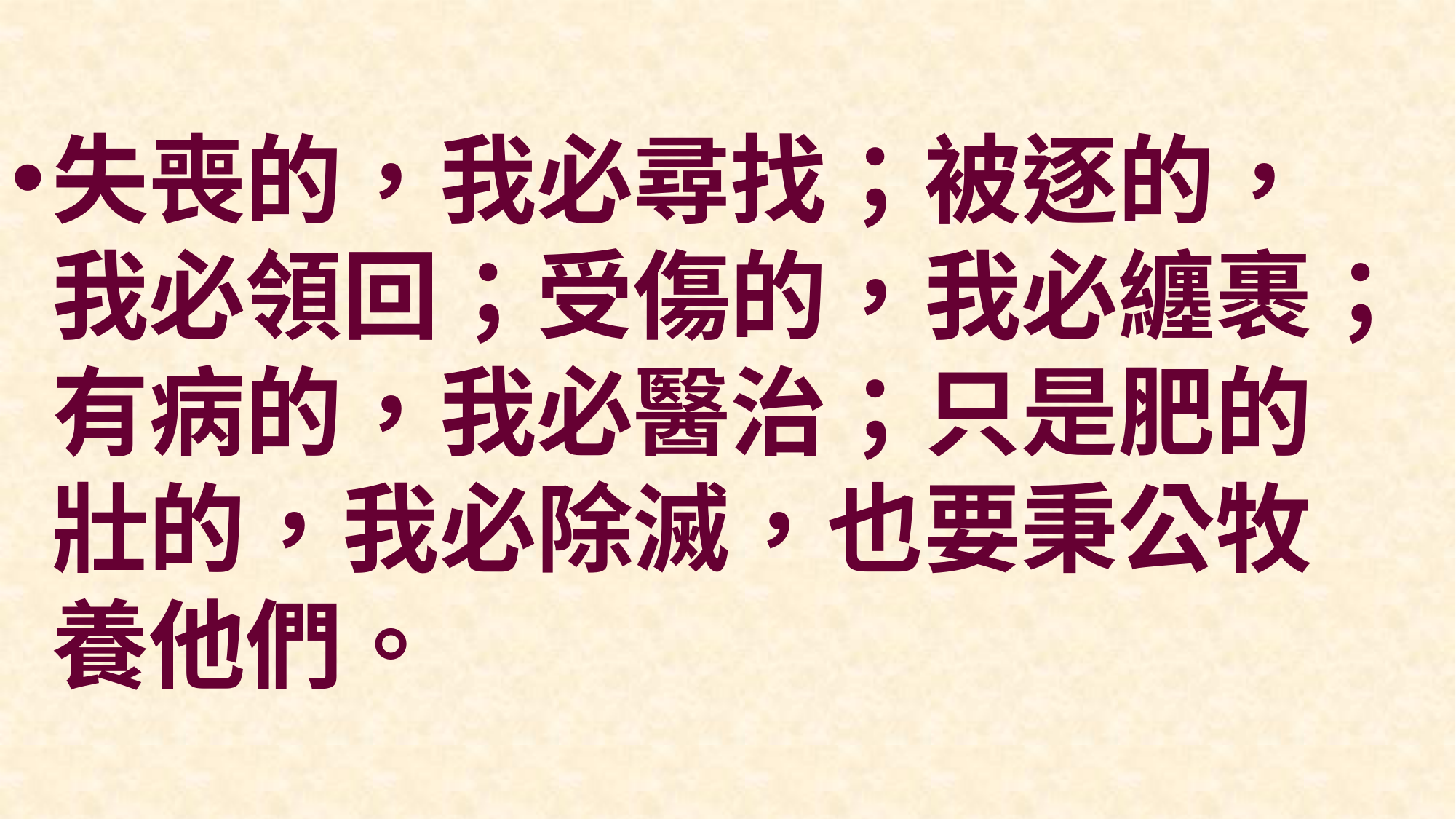

失喪的，我必尋找；被逐的，我必領回；受傷的，我必纏裹；有病的，我必醫治；只是肥的壯的，我必除滅，也要秉公牧養他們。